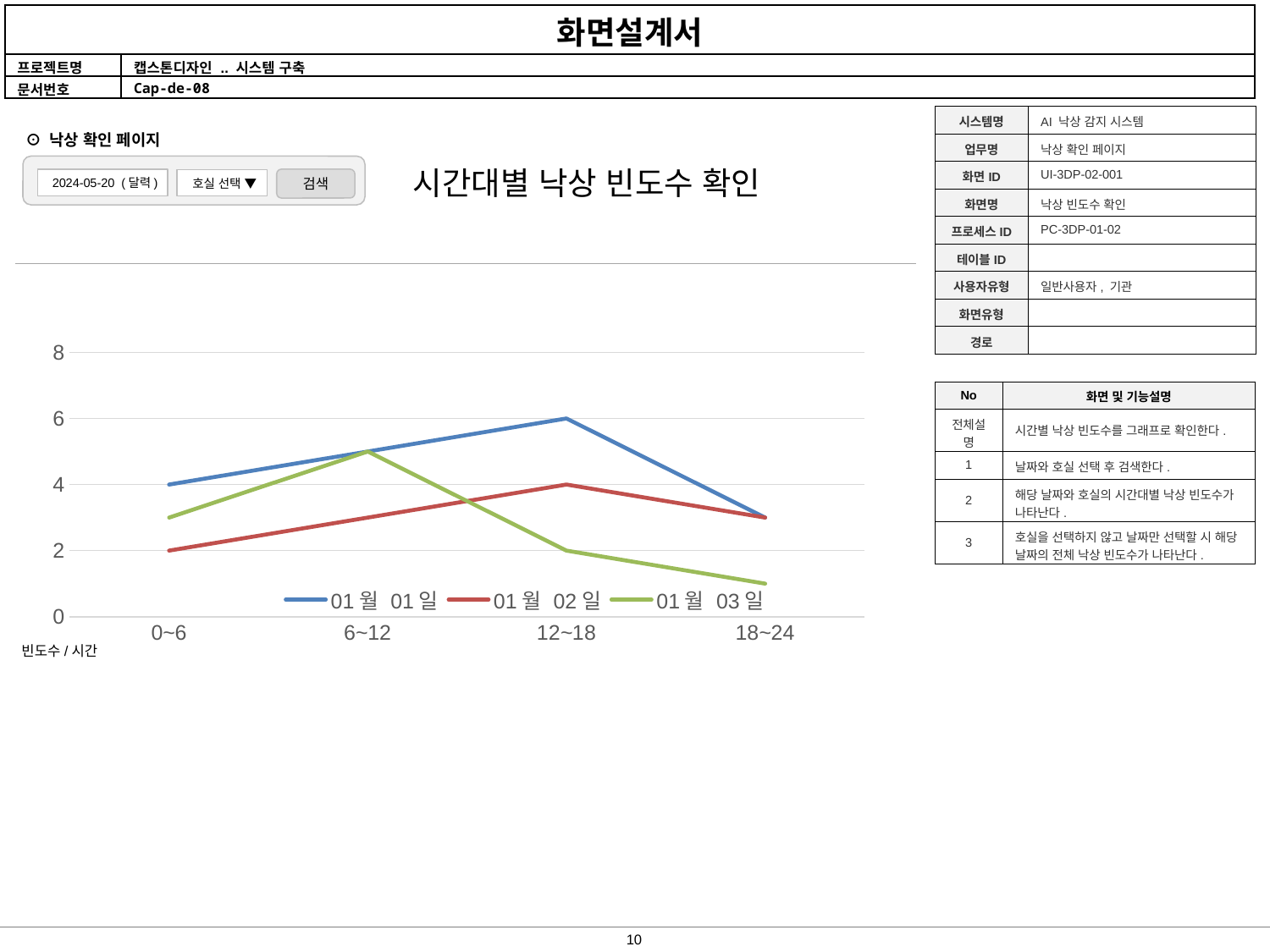

| 시스템명 | AI 낙상 감지 시스템 |
| --- | --- |
| 업무명 | 낙상 확인 페이지 |
| 화면ID | UI-3DP-02-001 |
| 화면명 | 낙상 빈도수 확인 |
| 프로세스ID | PC-3DP-01-02 |
| 테이블ID |  |
| 사용자유형 | 일반사용자, 기관 |
| 화면유형 |  |
| 경로 |  |
⊙ 낙상 확인 페이지

시간대별 낙상 빈도수 확인
2024-05-20  (달력)
검색
호실 선택 ▼

### Chart

| Category | 01월 01일 | 01월 02일 | 01월 03일 |
|---|---|---|---|
| 0~6 | 4.0 | 2.0 | 3.0 |
| 6~12 | 5.0 | 3.0 | 5.0 |
| 12~18 | 6.0 | 4.0 | 2.0 |
| 18~24 | 3.0 | 3.0 | 1.0 |
| No | 화면 및 기능설명 |
| --- | --- |
| 전체설명 | 시간별 낙상 빈도수를 그래프로 확인한다. |
| 1 | 날짜와 호실 선택 후 검색한다. |
| 2 | 해당 날짜와 호실의 시간대별 낙상 빈도수가 나타난다. |
| 3 | 호실을 선택하지 않고 날짜만 선택할 시 해당 날짜의 전체 낙상 빈도수가 나타난다. |
빈도수/시간